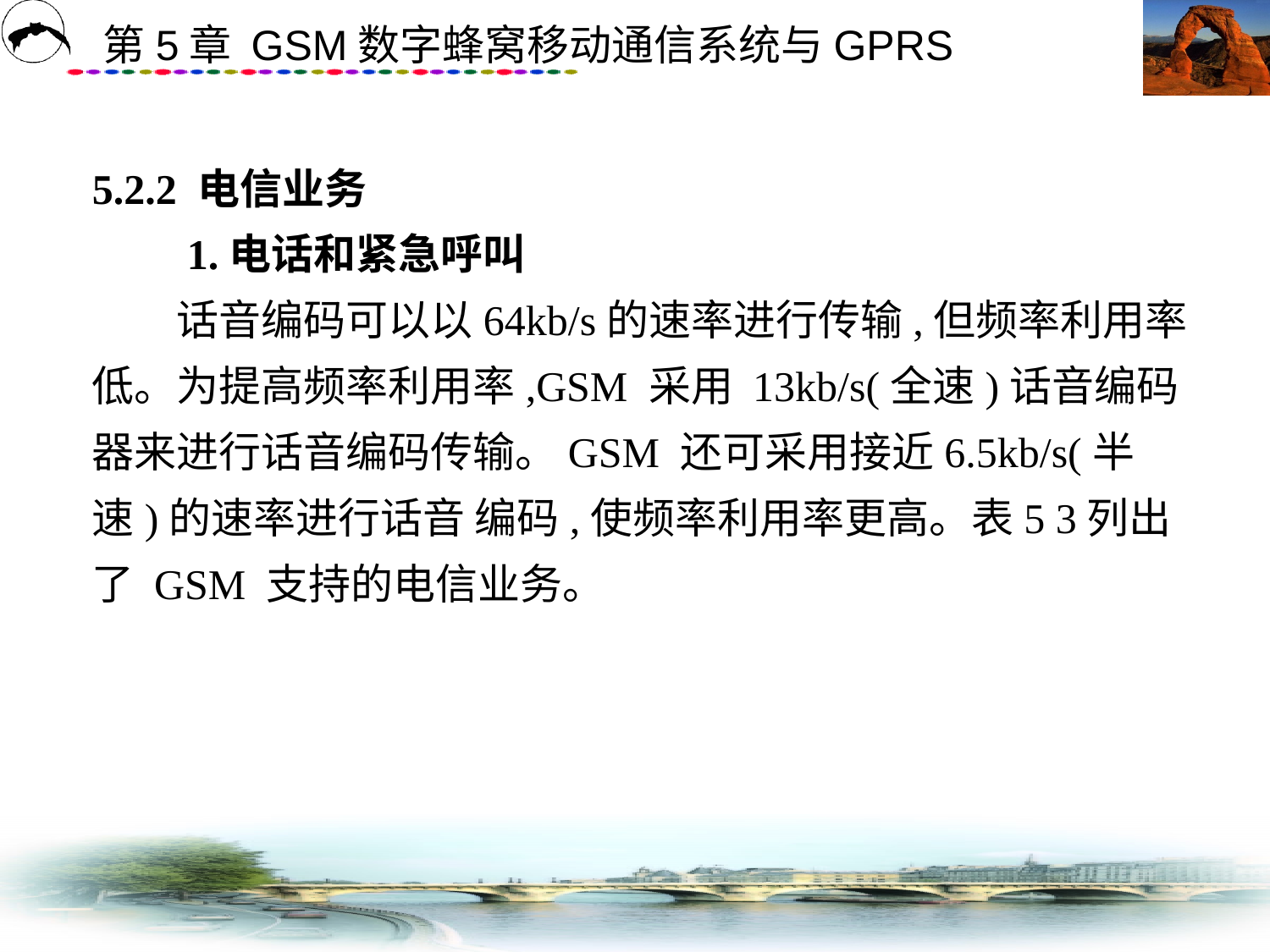

# 5.2.2 电信业务 　　1.电话和紧急呼叫 　　话音编码可以以64kb/s的速率进行传输,但频率利用率低。为提高频率利用率,GSM 采用 13kb/s(全速)话音编码器来进行话音编码传输。GSM 还可采用接近6.5kb/s(半速)的速率进行话音 编码,使频率利用率更高。表5 3列出了 GSM 支持的电信业务。